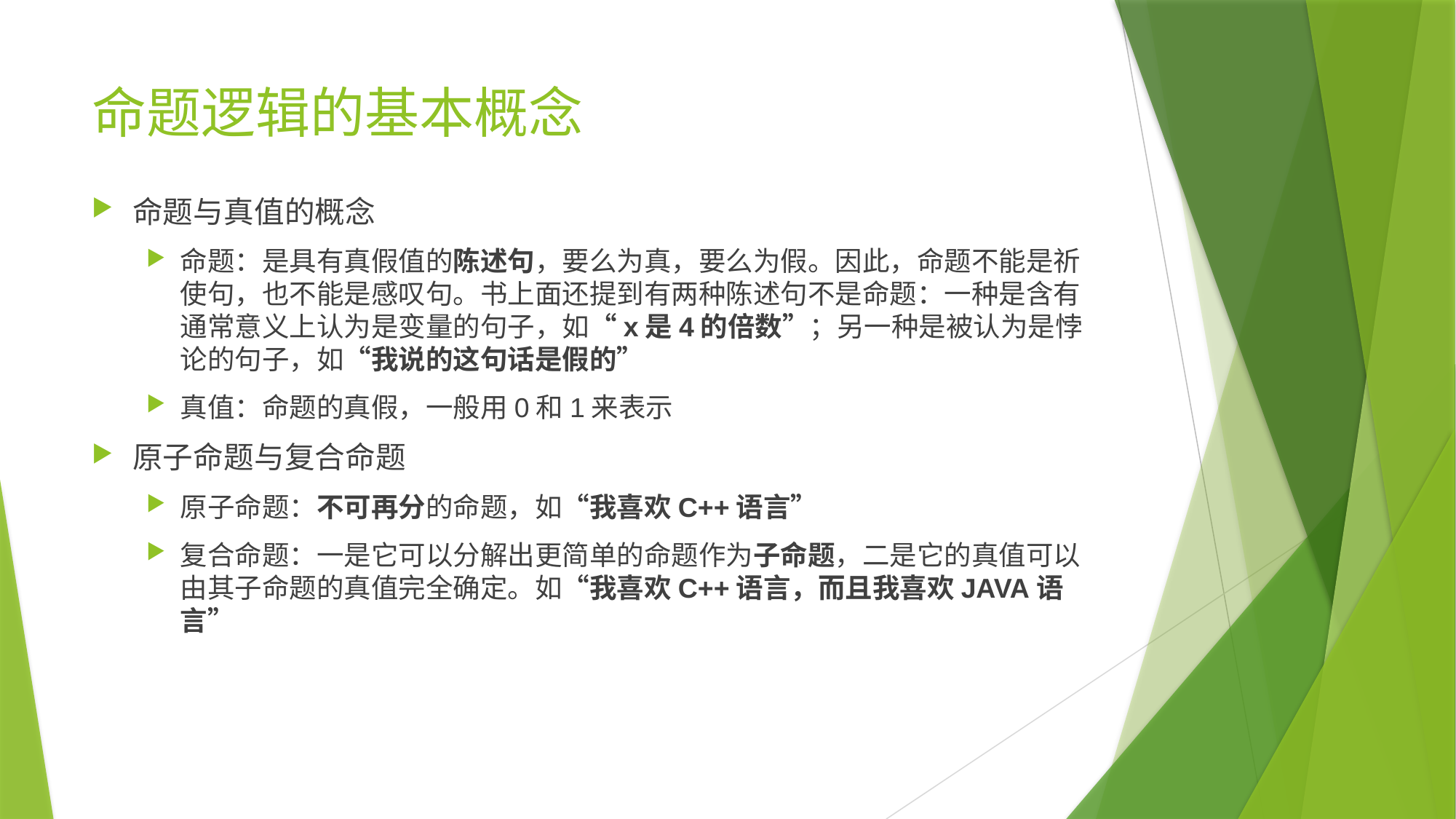

# 命题逻辑的基本概念
命题与真值的概念
命题：是具有真假值的陈述句，要么为真，要么为假。因此，命题不能是祈使句，也不能是感叹句。书上面还提到有两种陈述句不是命题：一种是含有通常意义上认为是变量的句子，如“x是4的倍数”；另一种是被认为是悖论的句子，如“我说的这句话是假的”
真值：命题的真假，一般用0和1来表示
原子命题与复合命题
原子命题：不可再分的命题，如“我喜欢C++语言”
复合命题：一是它可以分解出更简单的命题作为子命题，二是它的真值可以由其子命题的真值完全确定。如“我喜欢C++语言，而且我喜欢JAVA语言”